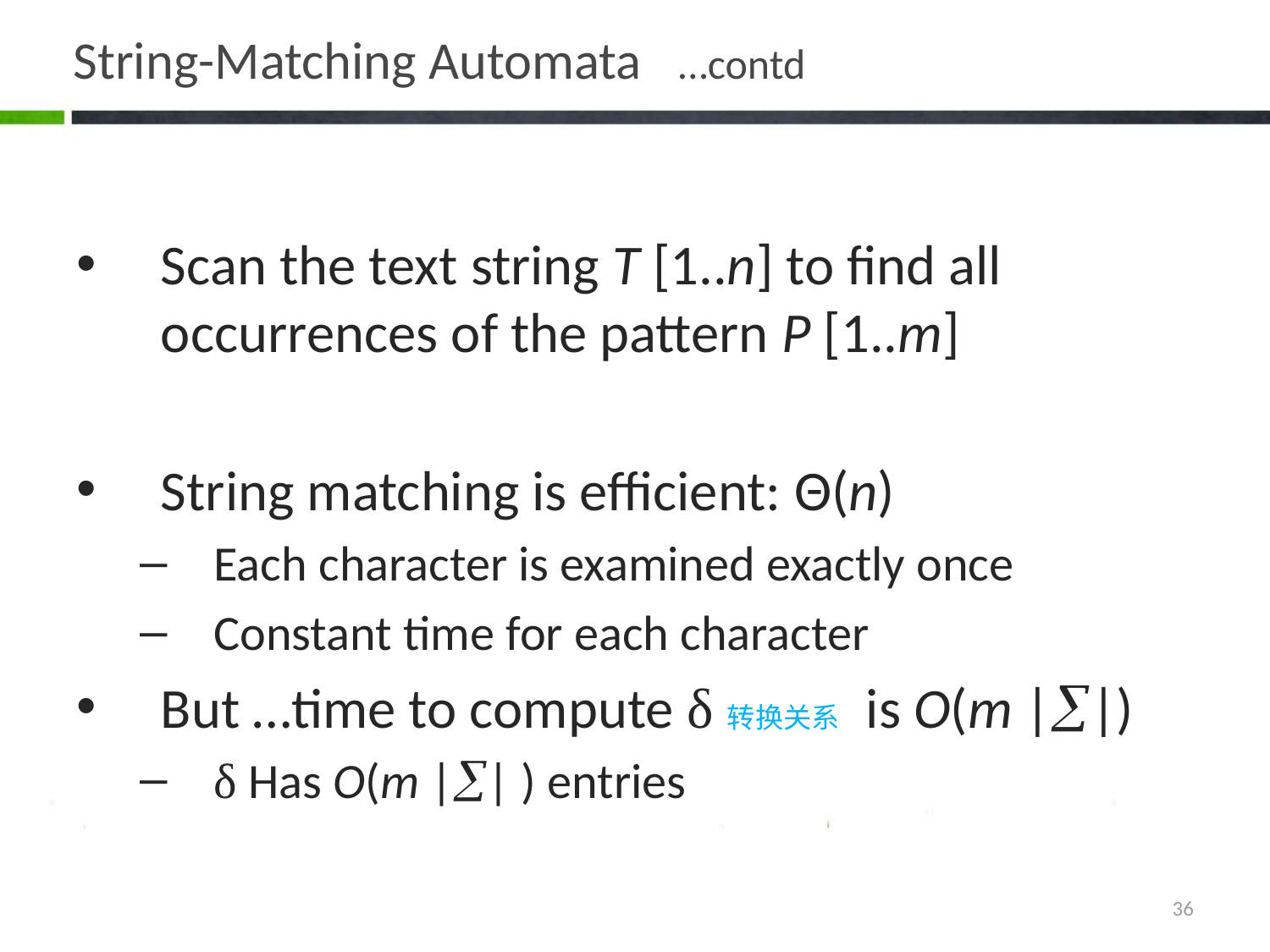

# String-Matching Automata   …contd
Scan the text string T [1..n] to find all occurrences of the pattern P [1..m]

String matching is efficient: Θ(n)
Each character is examined exactly once
Constant time for each character
But …time to compute δ转换关系 is O(m |∑|)
δ Has O(m |∑| ) entries
36